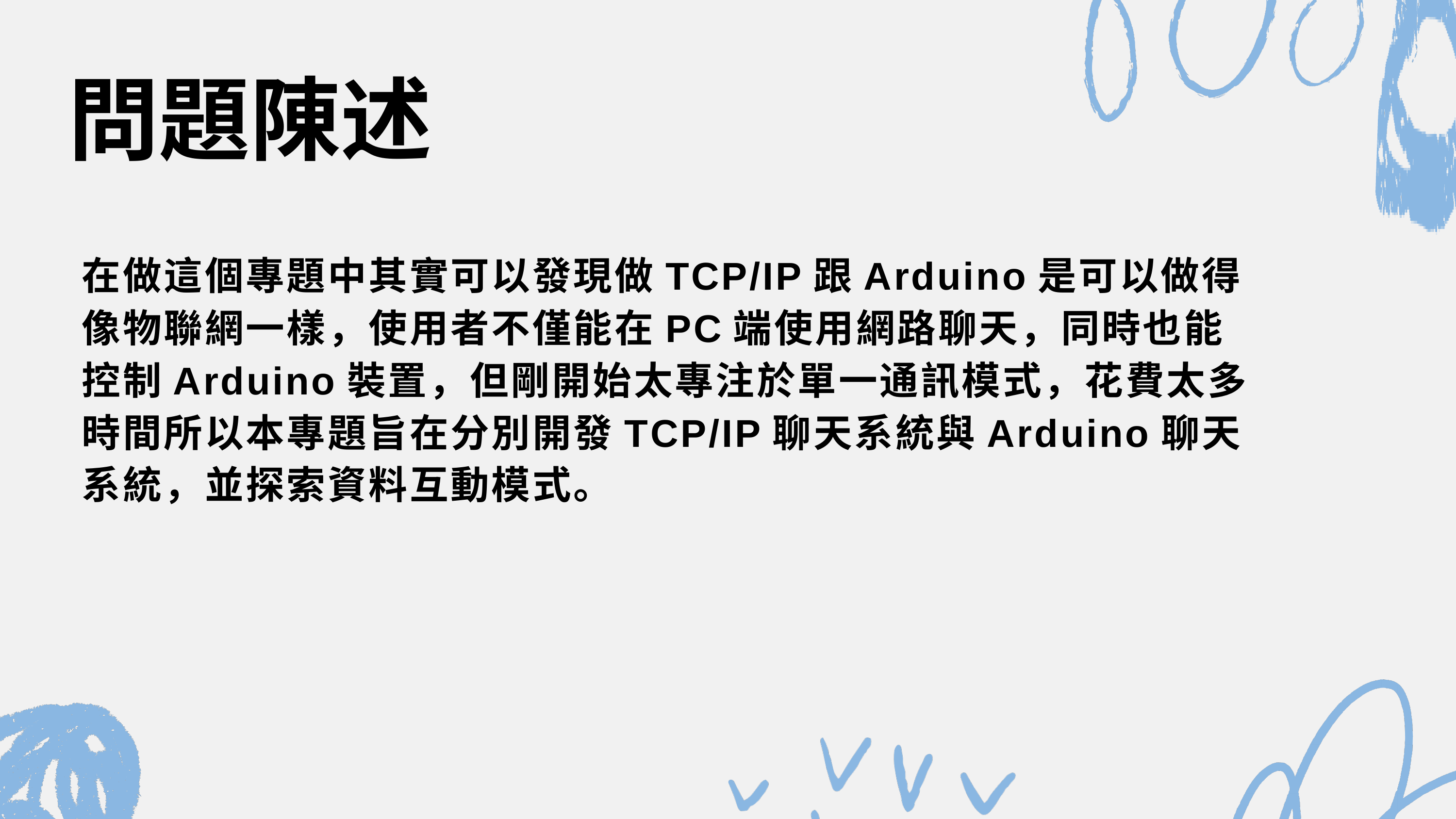

問題陳述
在做這個專題中其實可以發現做TCP/IP跟Arduino是可以做得像物聯網一樣，使用者不僅能在PC端使用網路聊天，同時也能控制Arduino裝置，但剛開始太專注於單一通訊模式，花費太多時間所以本專題旨在分別開發TCP/IP聊天系統與Arduino聊天系統，並探索資料互動模式。